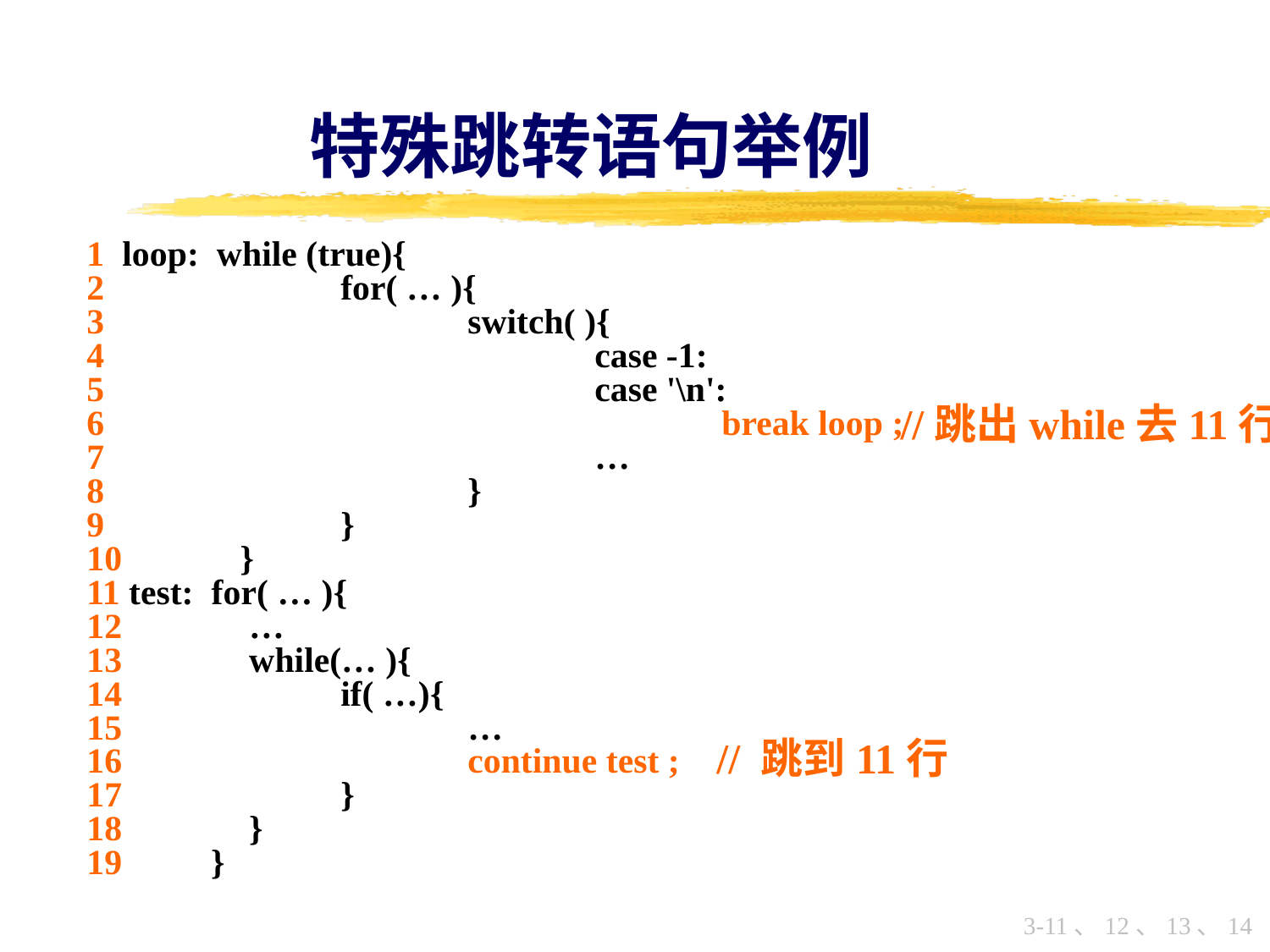

特殊跳转语句举例

1  loop:  while (true){
2  		for( … ){
3			switch( ){
4				case -1:
5				case '\n':
6					break loop ;
7				…
8			}
9		}
10	   }
11 test:  for( … ){
12	    …
13	    while(… ){
14		if( …){
15			…
16			continue test ;
17	  	}
18	    }
19          }
//跳出while去11行
// 跳到11行
31
3-11、12、13、14